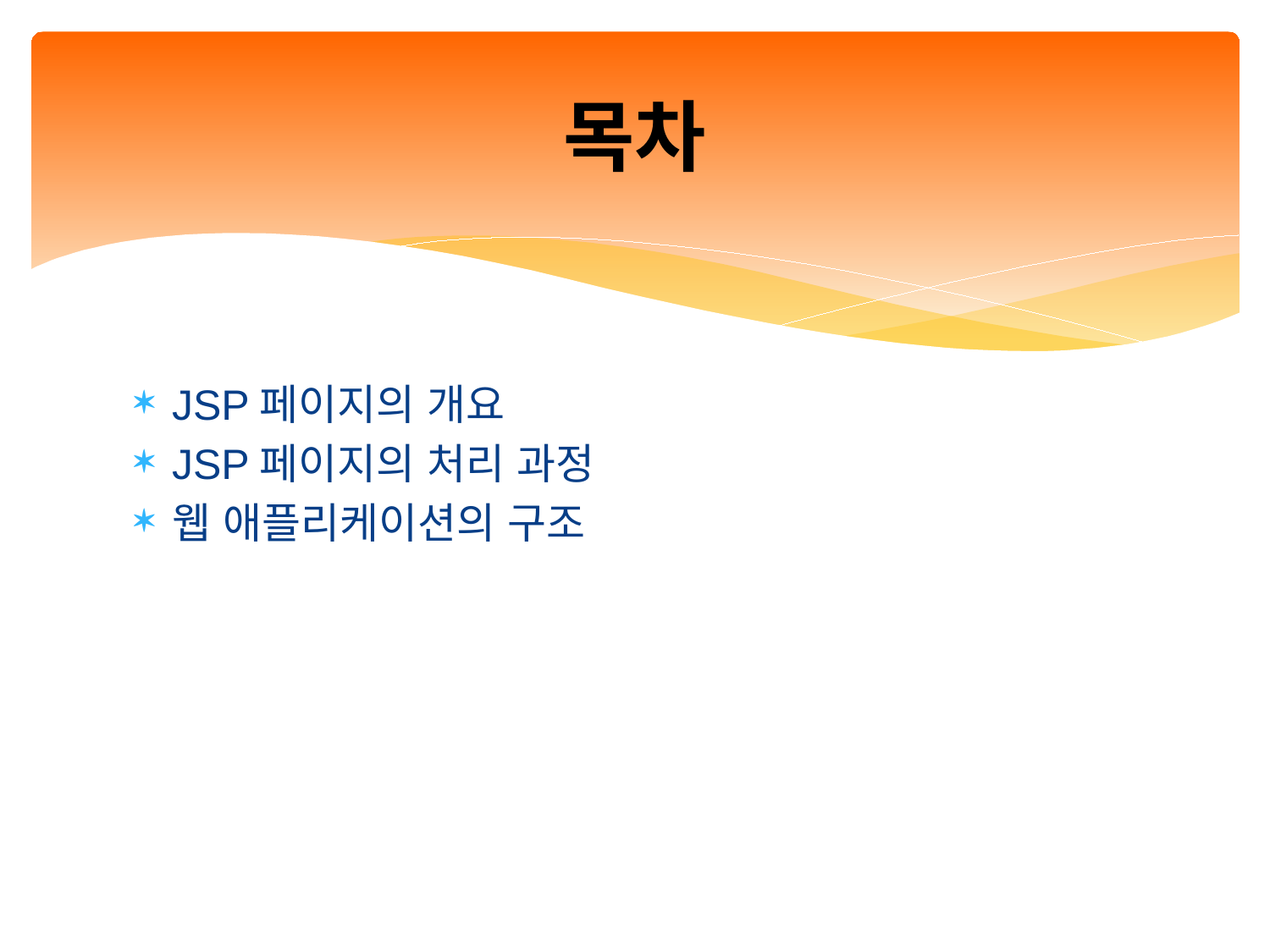

# 목차
JSP페이지의 개요
JSP페이지의 처리 과정
웹 애플리케이션의 구조